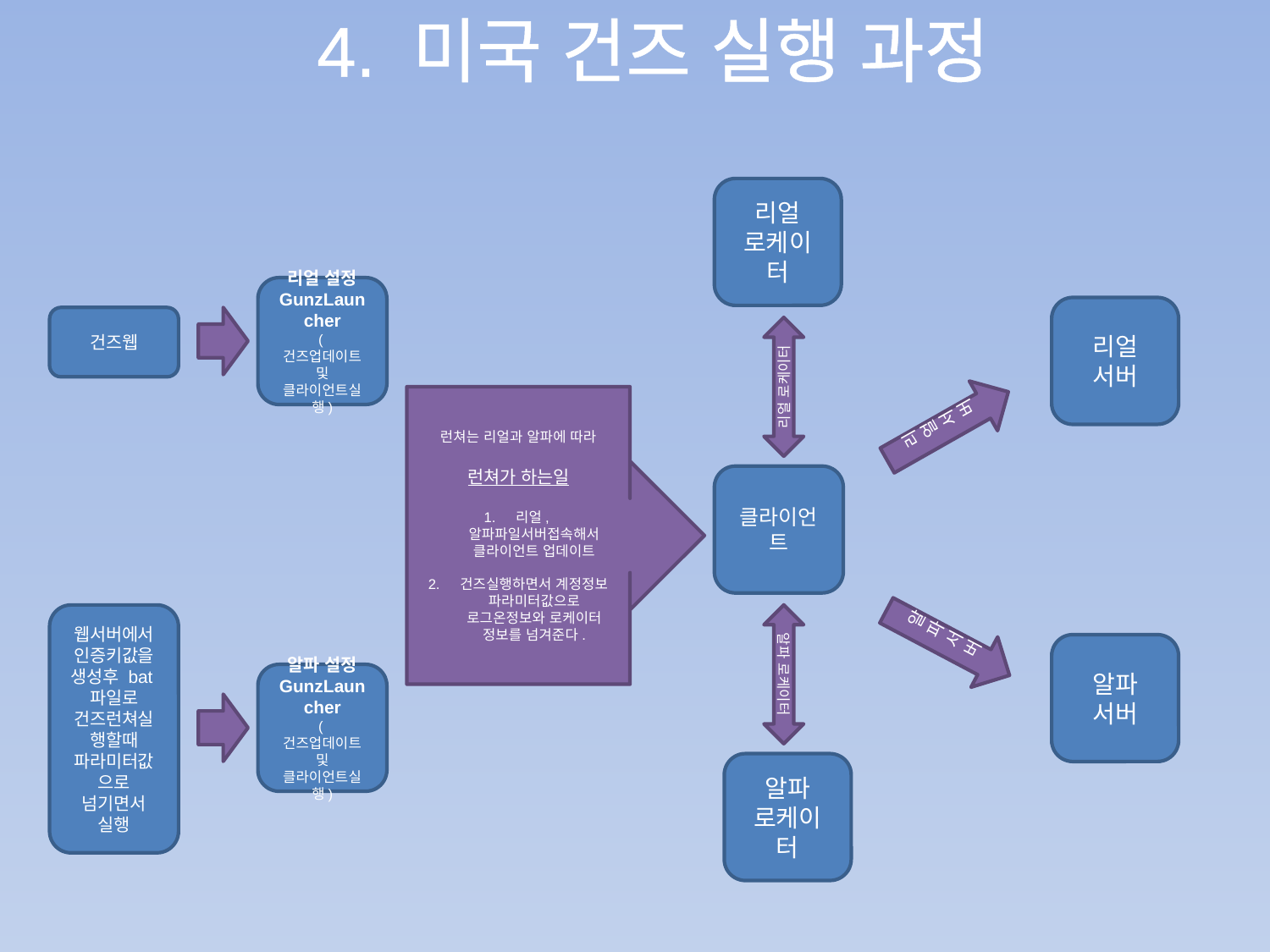

4. 미국 건즈 실행 과정
리얼 로케이터
리얼 설정
GunzLauncher
(건즈업데이트및 클라이언트실행)
리얼 서버
건즈웹

리얼서버
리얼 로케이터
런쳐는 리얼과 알파에 따라

런쳐가 하는일

리얼,알파파일서버접속해서 클라이언트 업데이트

건즈실행하면서 계정정보 파라미터값으로 로그온정보와 로케이터 정보를 넘겨준다.
클라이언트
알파서버
웹서버에서 인증키값을 생성후 bat파일로 건즈런쳐실행할때 파라미터값으로 넘기면서 실행
알파 서버
알파 로케이터
알파 설정
GunzLauncher
(건즈업데이트및 클라이언트실행)

알파 로케이터